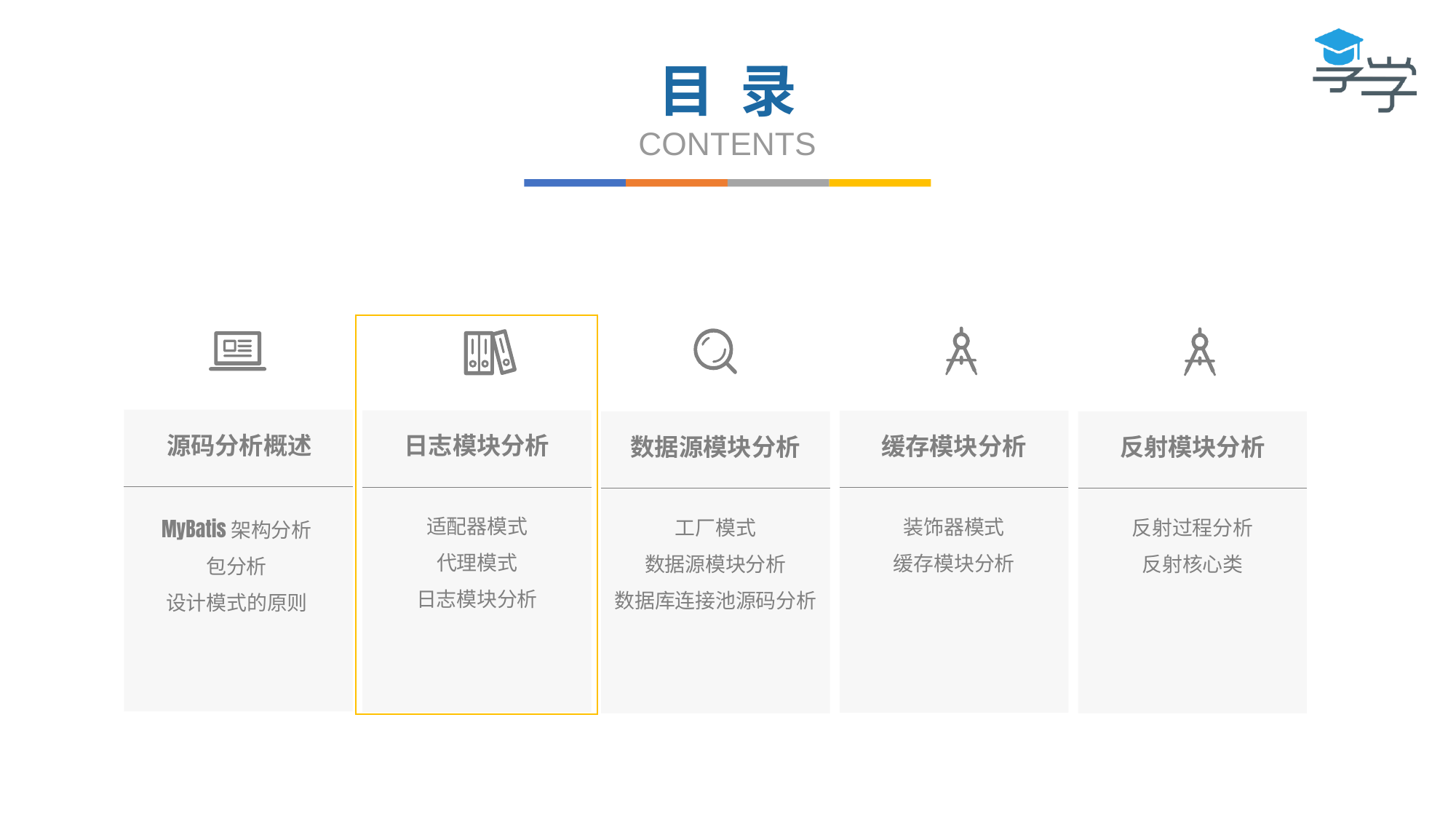

目  录
CONTENTS

缓存模块分析
装饰器模式
缓存模块分析

反射模块分析
反射过程分析
反射核心类

数据源模块分析
工厂模式
数据源模块分析
数据库连接池源码分析

日志模块分析
适配器模式
代理模式
日志模块分析

源码分析概述
MyBatis架构分析
包分析
设计模式的原则